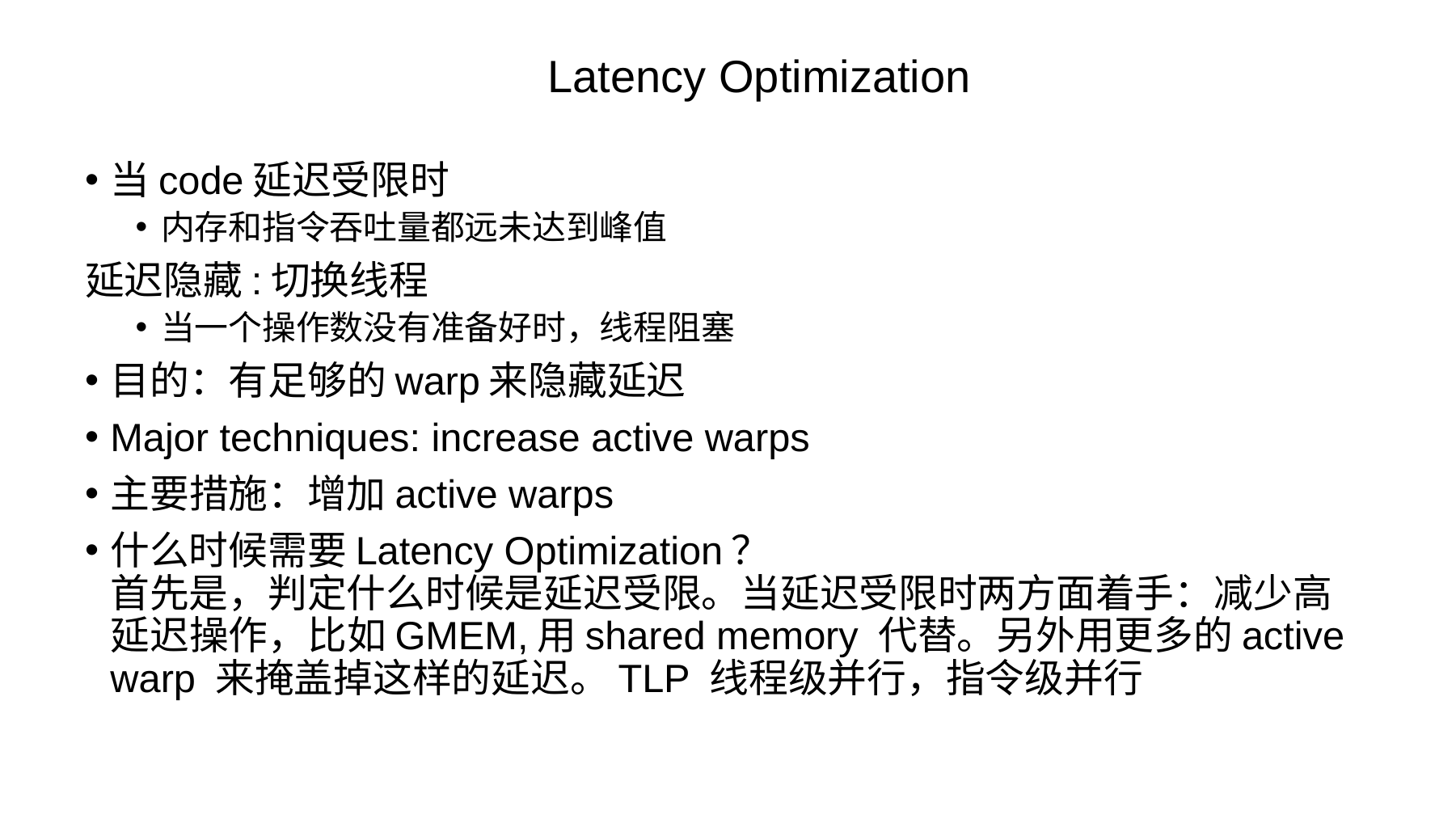

# Latency Optimization
当code延迟受限时
内存和指令吞吐量都远未达到峰值
延迟隐藏:切换线程
当一个操作数没有准备好时，线程阻塞
目的：有足够的warp来隐藏延迟
Major techniques: increase active warps
主要措施：增加active warps
什么时候需要Latency Optimization？
首先是，判定什么时候是延迟受限。当延迟受限时两方面着手：减少高延迟操作，比如GMEM,用shared memory 代替。另外用更多的active warp 来掩盖掉这样的延迟。TLP 线程级并行，指令级并行